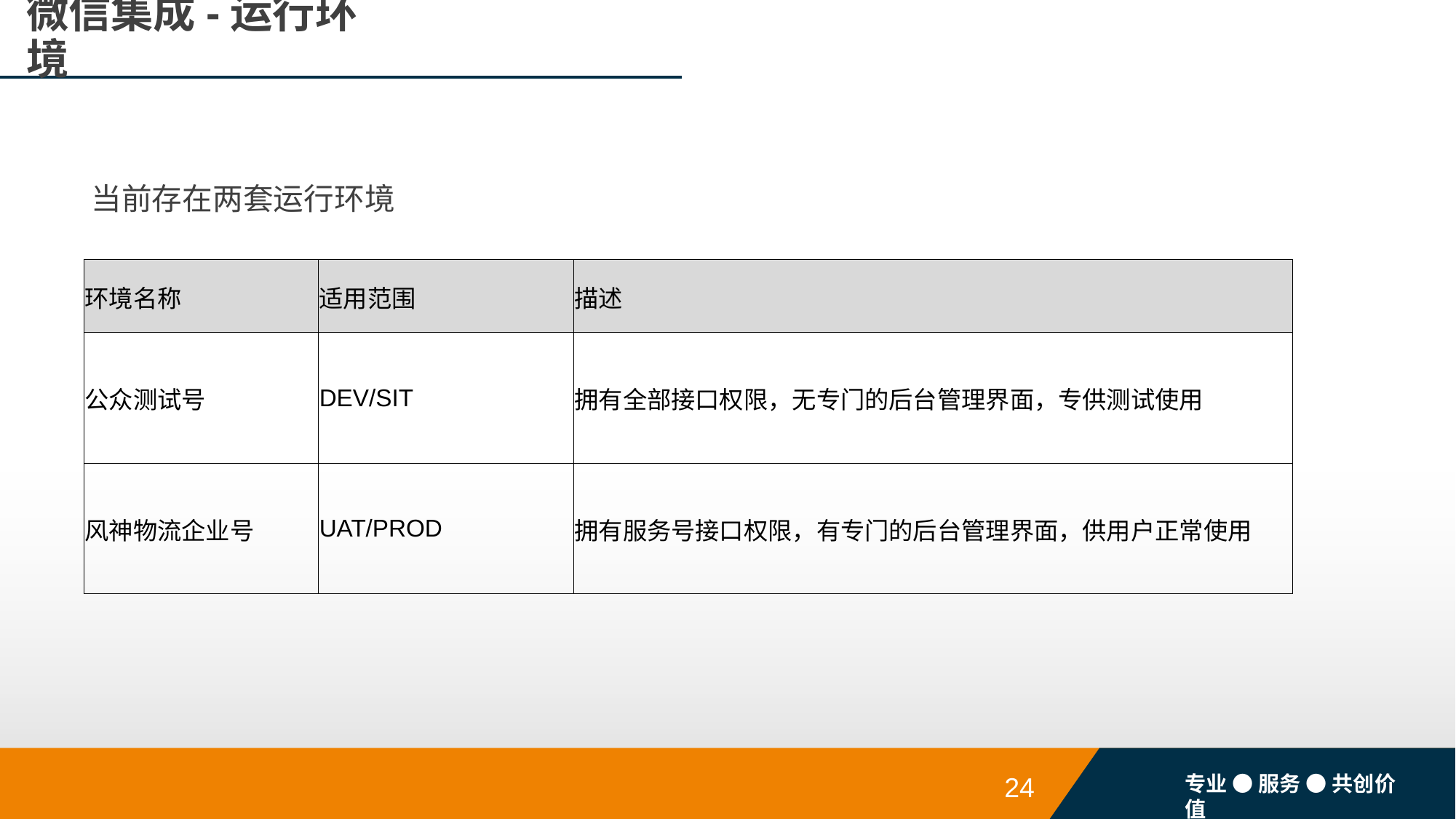

# 微信集成-运行环境
当前存在两套运行环境
| 环境名称 | 适用范围 | 描述 |
| --- | --- | --- |
| 公众测试号 | DEV/SIT | 拥有全部接口权限，无专门的后台管理界面，专供测试使用 |
| 风神物流企业号 | UAT/PROD | 拥有服务号接口权限，有专门的后台管理界面，供用户正常使用 |